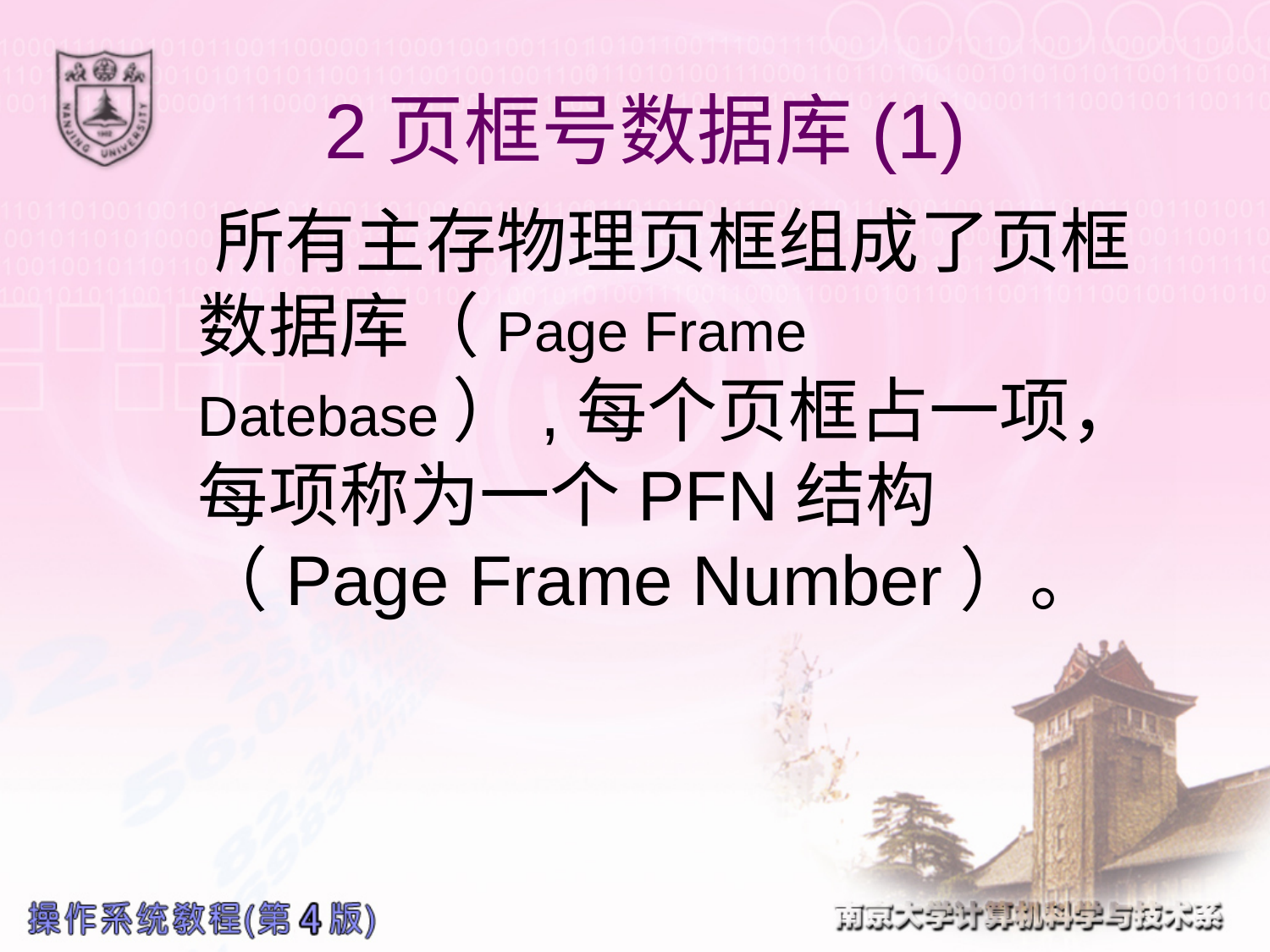

# 2页框号数据库(1)
    所有主存物理页框组成了页框数据库（Page Frame Datebase）,每个页框占一项，每项称为一个PFN结构（Page Frame Number）。